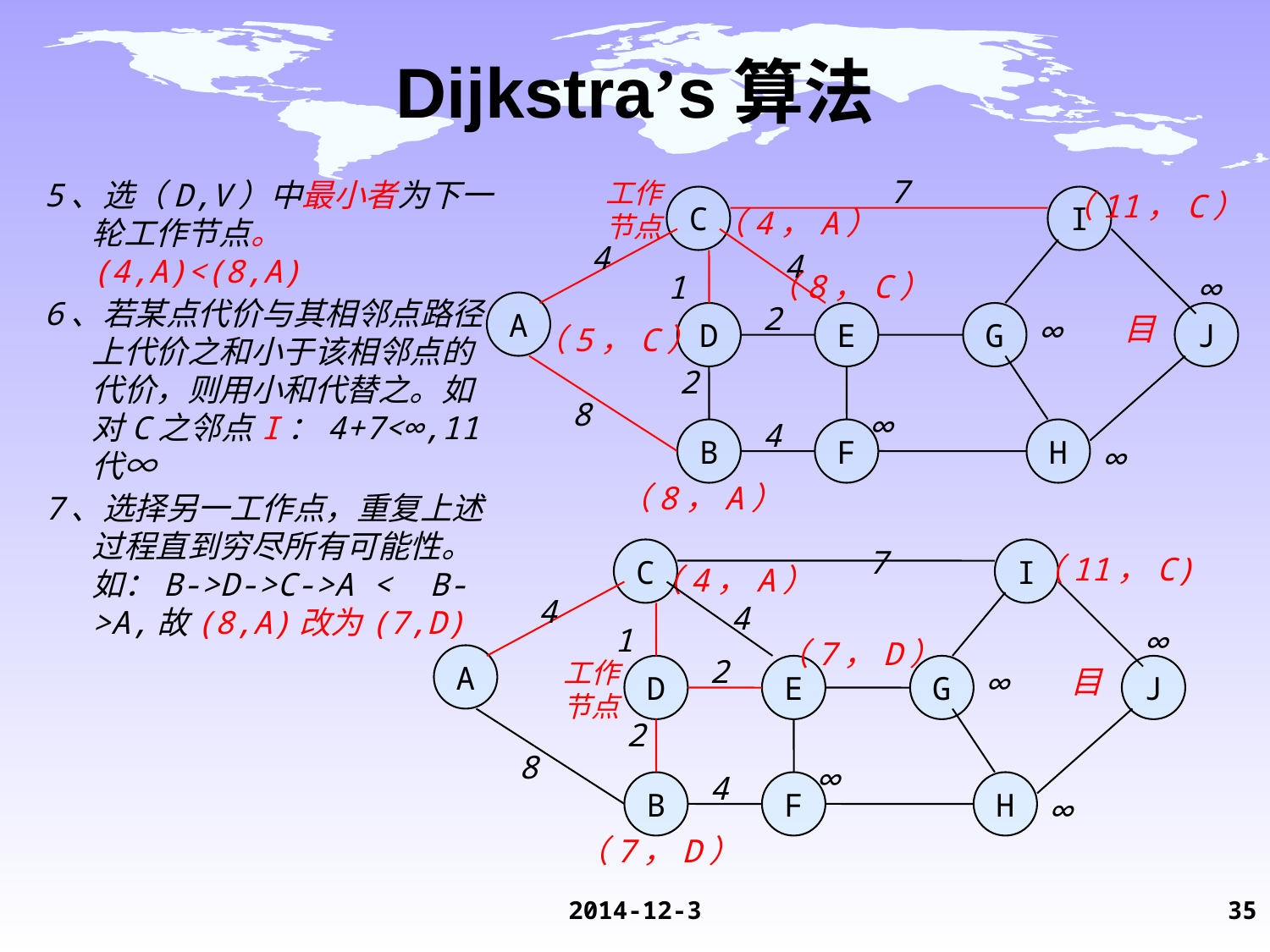

# Dijkstra’s算法
7
5、选（D,V）中最小者为下一轮工作节点。(4,A)<(8,A)
6、若某点代价与其相邻点路径上代价之和小于该相邻点的代价，则用小和代替之。如对C之邻点I：4+7<∞,11代∞
7、选择另一工作点，重复上述过程直到穷尽所有可能性。如：B->D->C->A <  B->A,故(8,A)改为(7,D)
工作
节点
（11，C）
C
I
（4，A）

4

4

（8，C）
∞
1
A
2
D
E
G
∞
目
J
（5，C）

2

8
∞
4
B
F
H
∞

（8，A）
7
C
I
（11，C)
（4，A）

4

4

∞
1
（7，D）
A
2
工作
节点
D
E
G
∞
目
J

2

8
∞
4
B
F
H
∞

（7，D）
2014-12-3
35